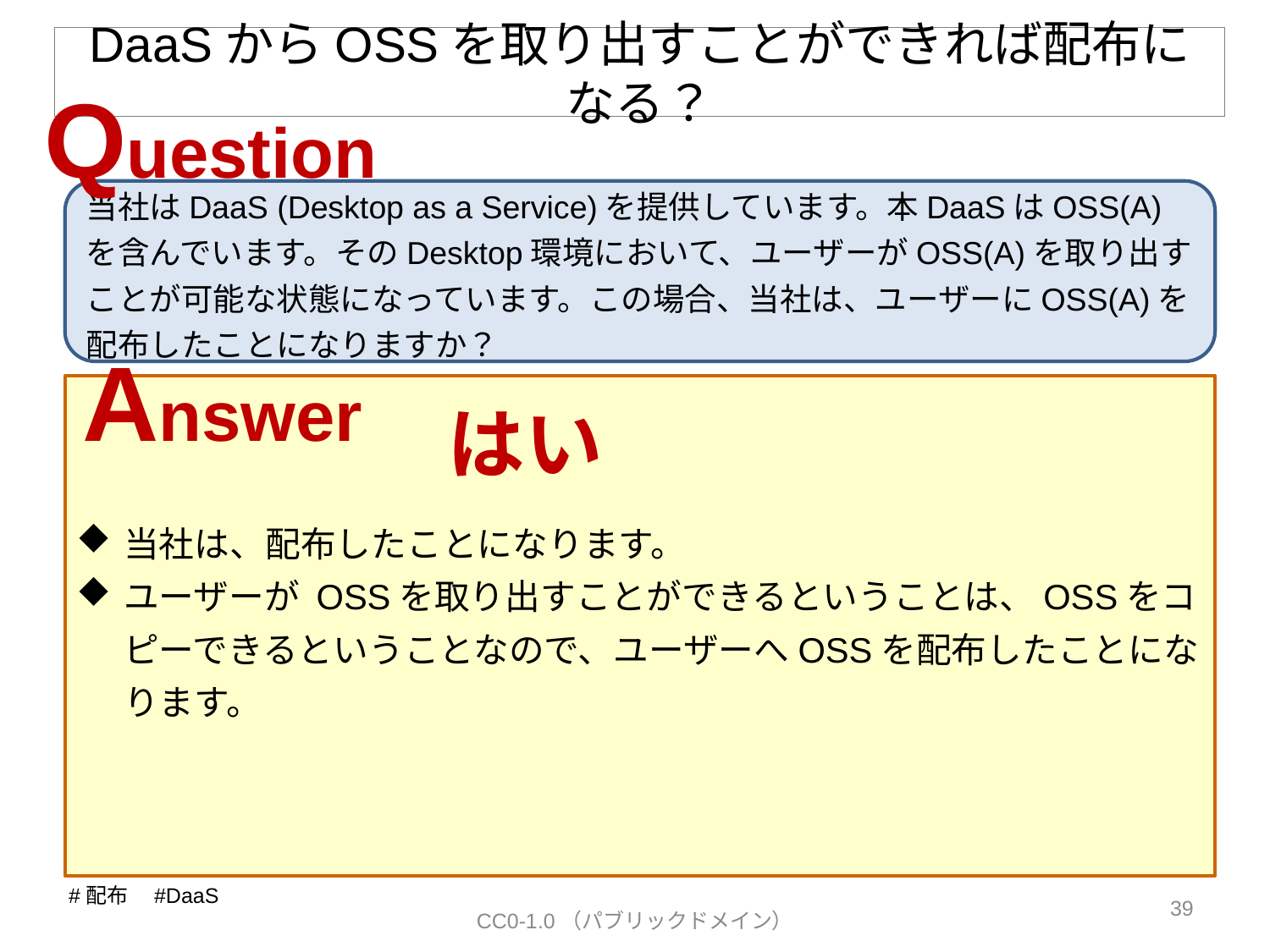

# DaaSからOSSを取り出すことができれば配布になる？
Question
当社はDaaS (Desktop as a Service)を提供しています。本DaaSはOSS(A)を含んでいます。そのDesktop環境において、ユーザーがOSS(A)を取り出すことが可能な状態になっています。この場合、当社は、ユーザーにOSS(A)を配布したことになりますか？
Answer

はい
当社は、配布したことになります。
ユーザーが OSSを取り出すことができるということは、OSSをコピーできるということなので、ユーザーへOSSを配布したことになります。
#配布　#DaaS
39
CC0-1.0（パブリックドメイン）